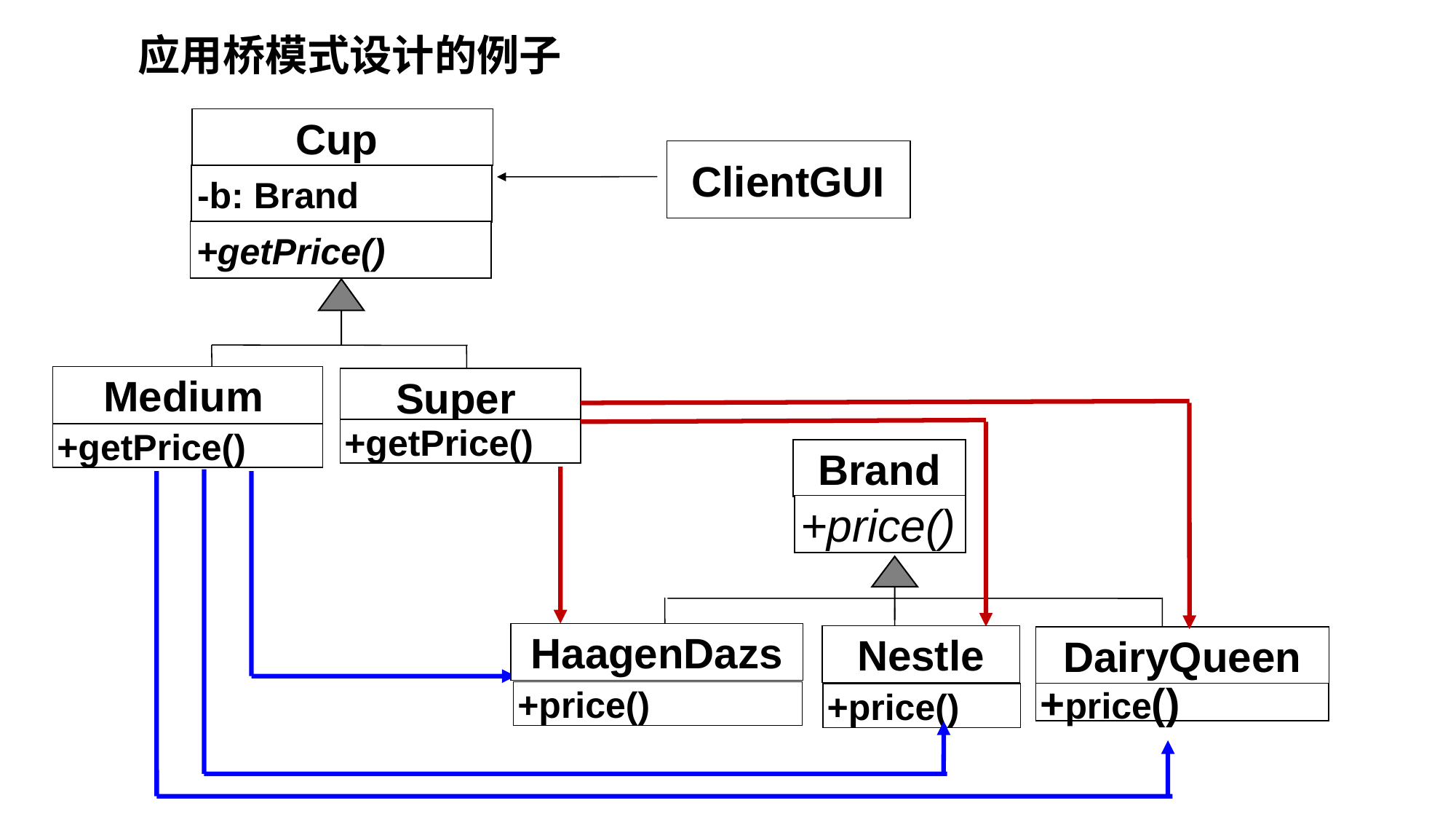

# 应用桥模式设计的例子
Cup
ClientGUI
-b: Brand

+getPrice()

Medium
Super

+getPrice()

+getPrice()
Brand

+price()

HaagenDazs
Nestle
DairyQueen
+price()
+price()
+price()